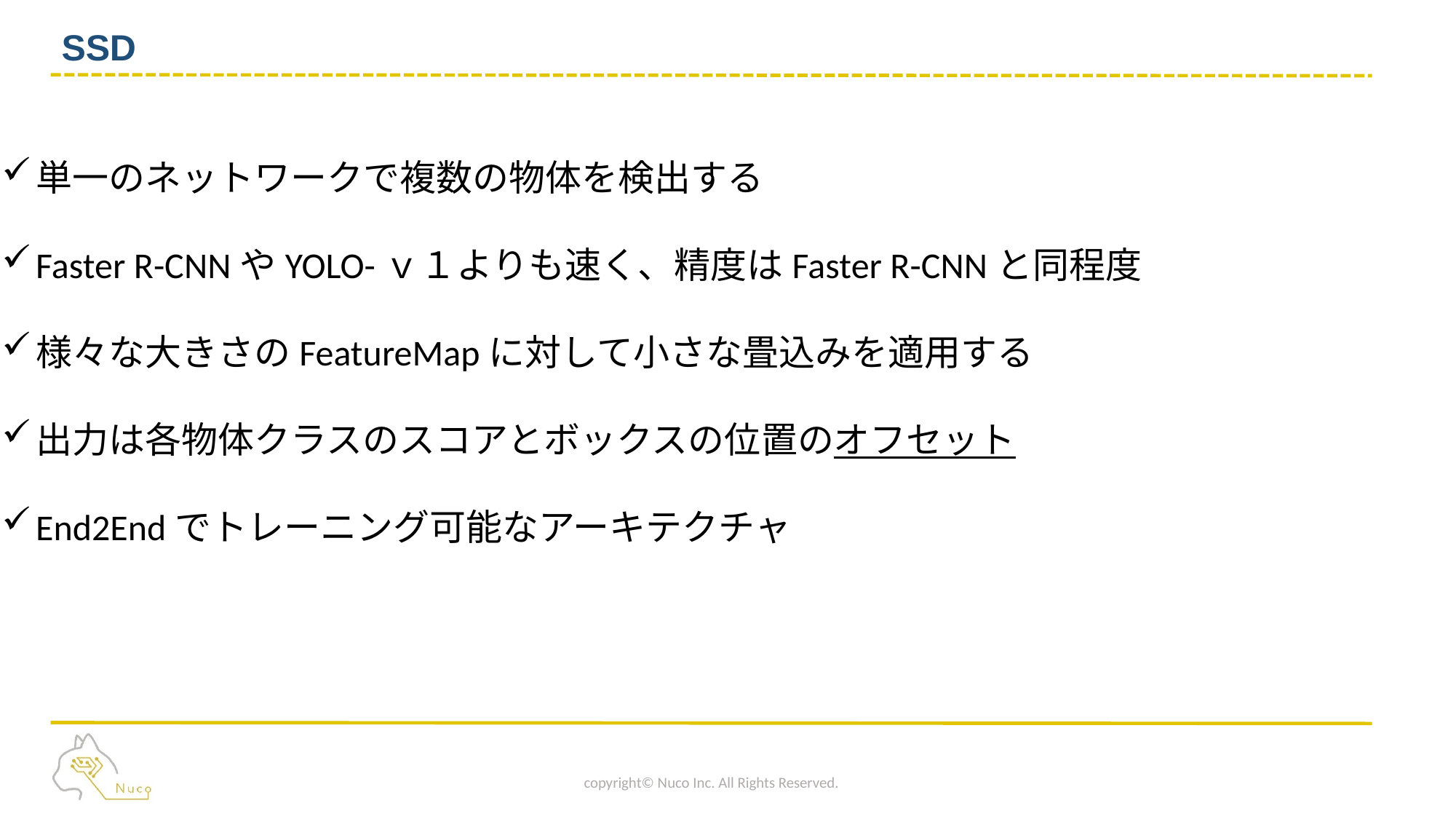

# SSD
単一のネットワークで複数の物体を検出する
Faster R-CNNやYOLO-ｖ１よりも速く、精度はFaster R-CNNと同程度
様々な大きさのFeatureMapに対して小さな畳込みを適用する
出力は各物体クラスのスコアとボックスの位置のオフセット
End2Endでトレーニング可能なアーキテクチャ